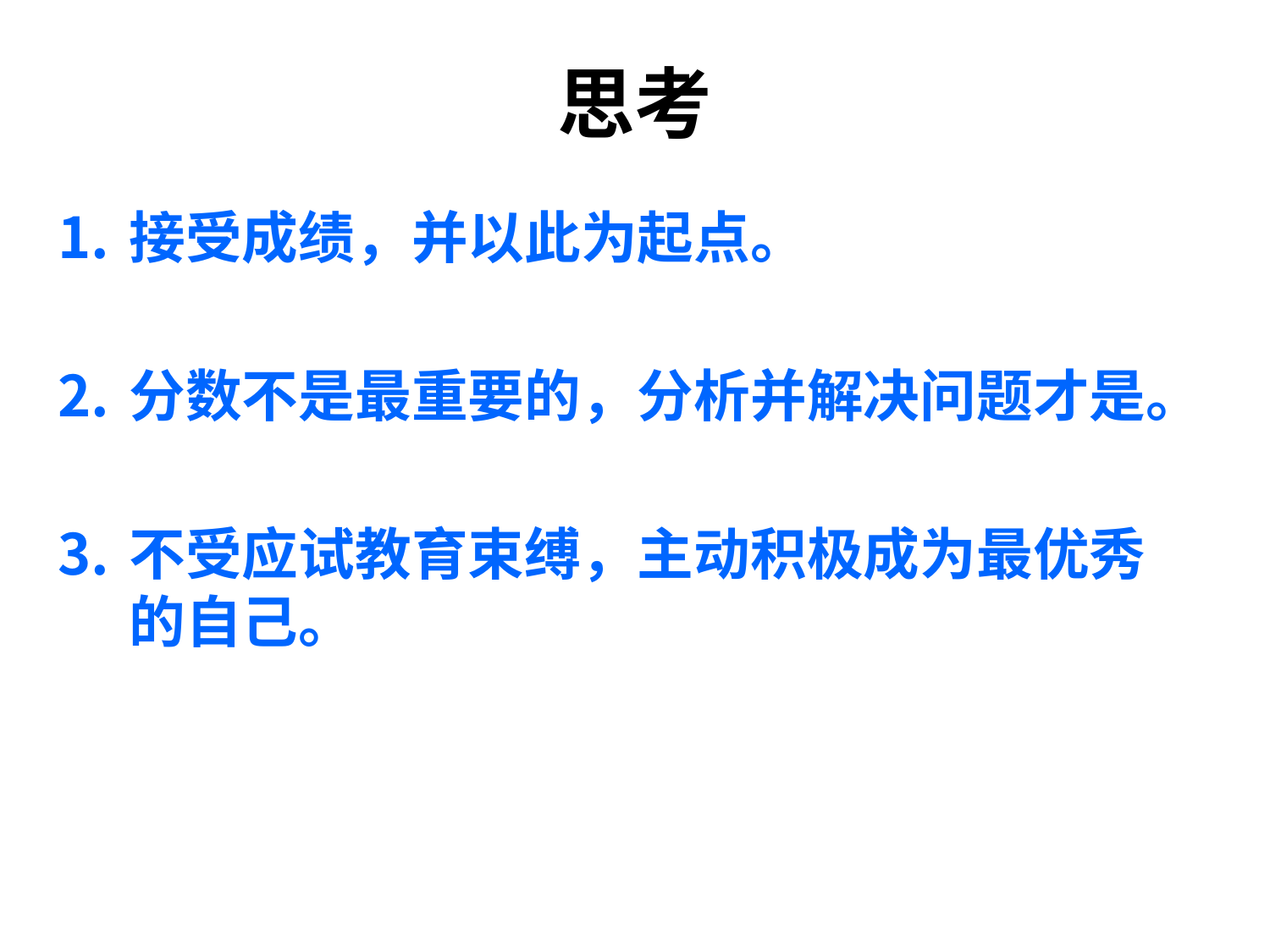

# 思考
接受成绩，并以此为起点。

分数不是最重要的，分析并解决问题才是。

不受应试教育束缚，主动积极成为最优秀的自己。